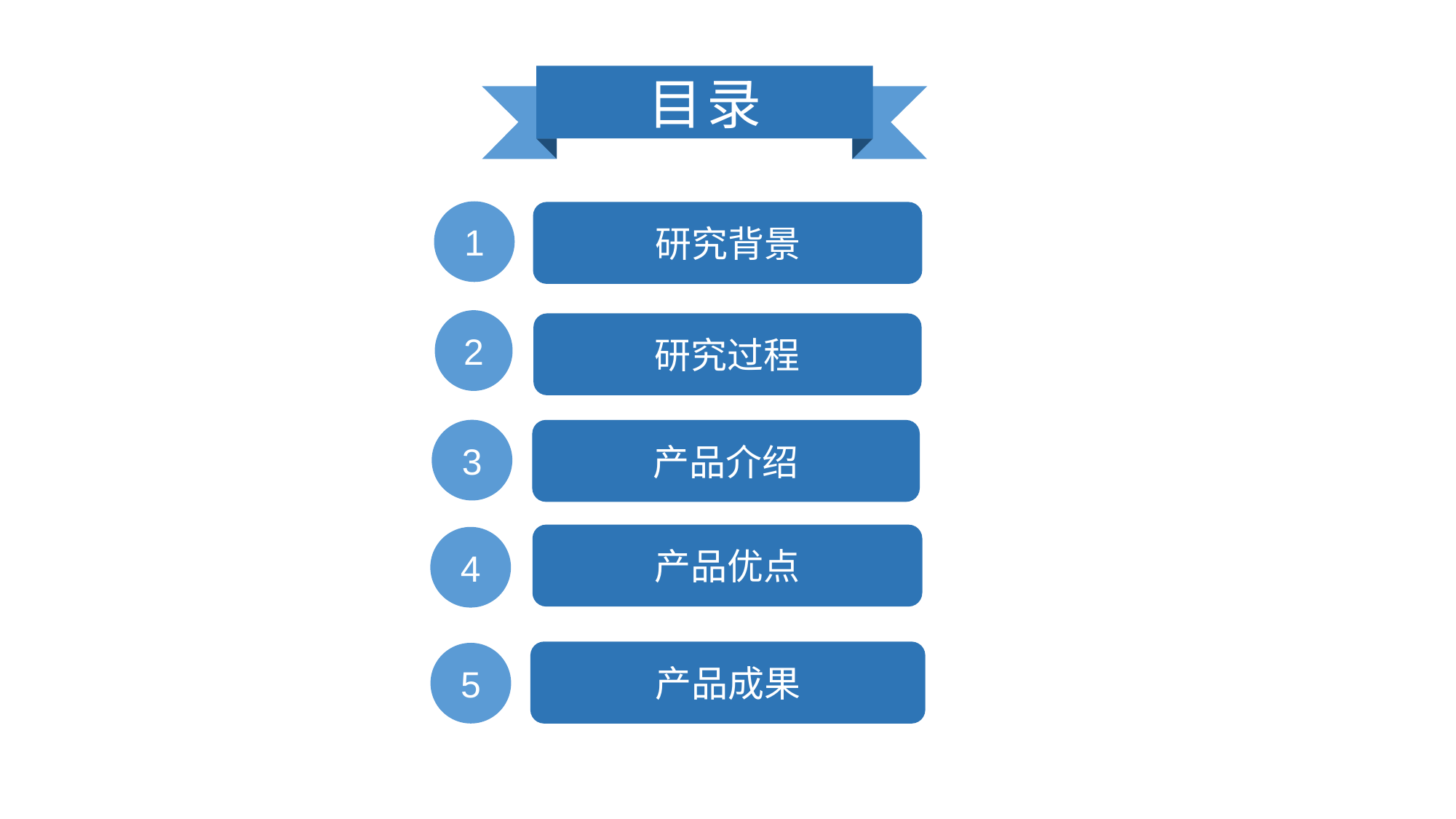

目录

1
研究背景
2
研究过程
3
产品介绍
产品优点
4
产品成果
5